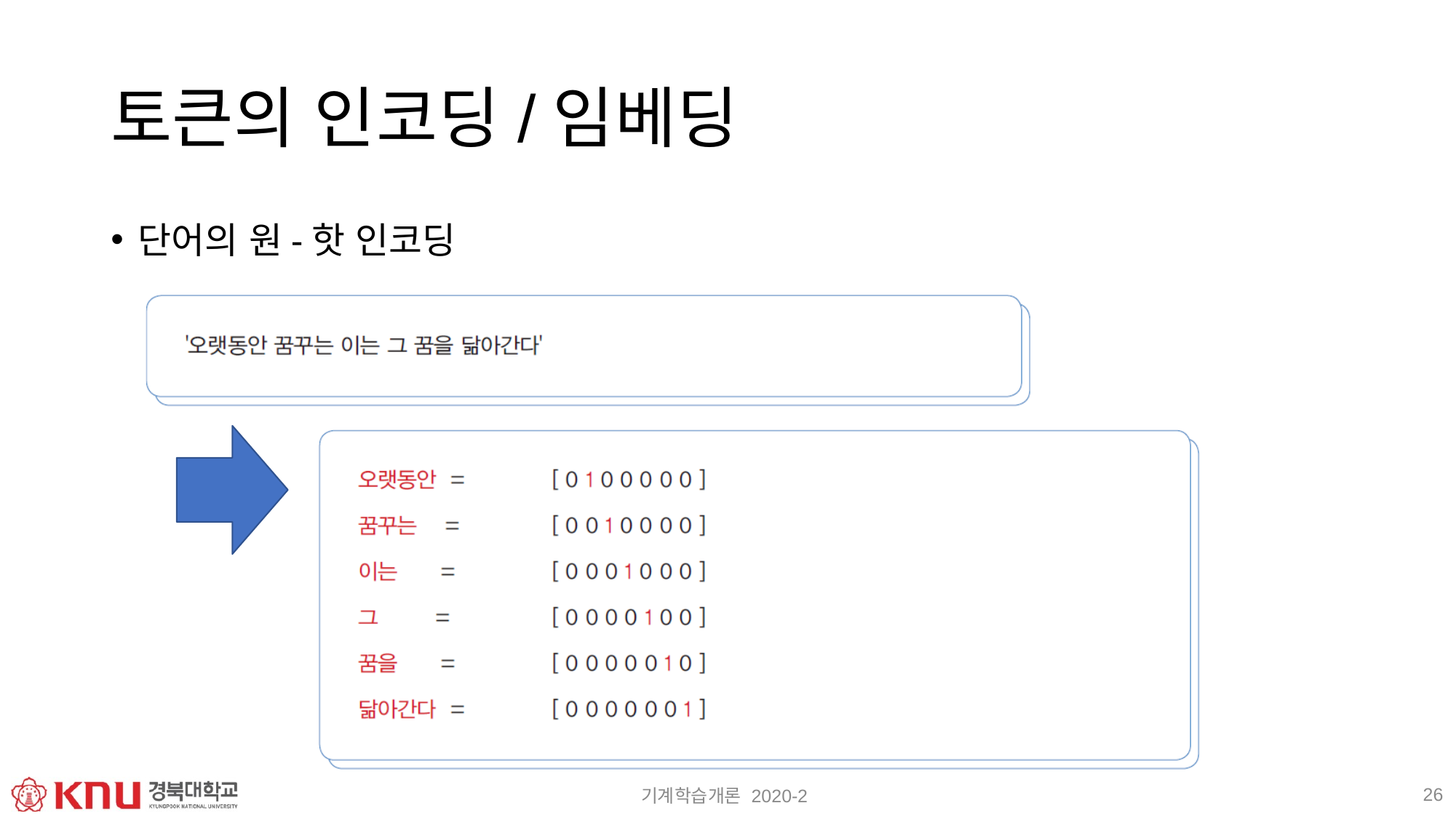

# 토큰의 인코딩/임베딩
단어의 원-핫 인코딩

26
기계학습개론 2020-2